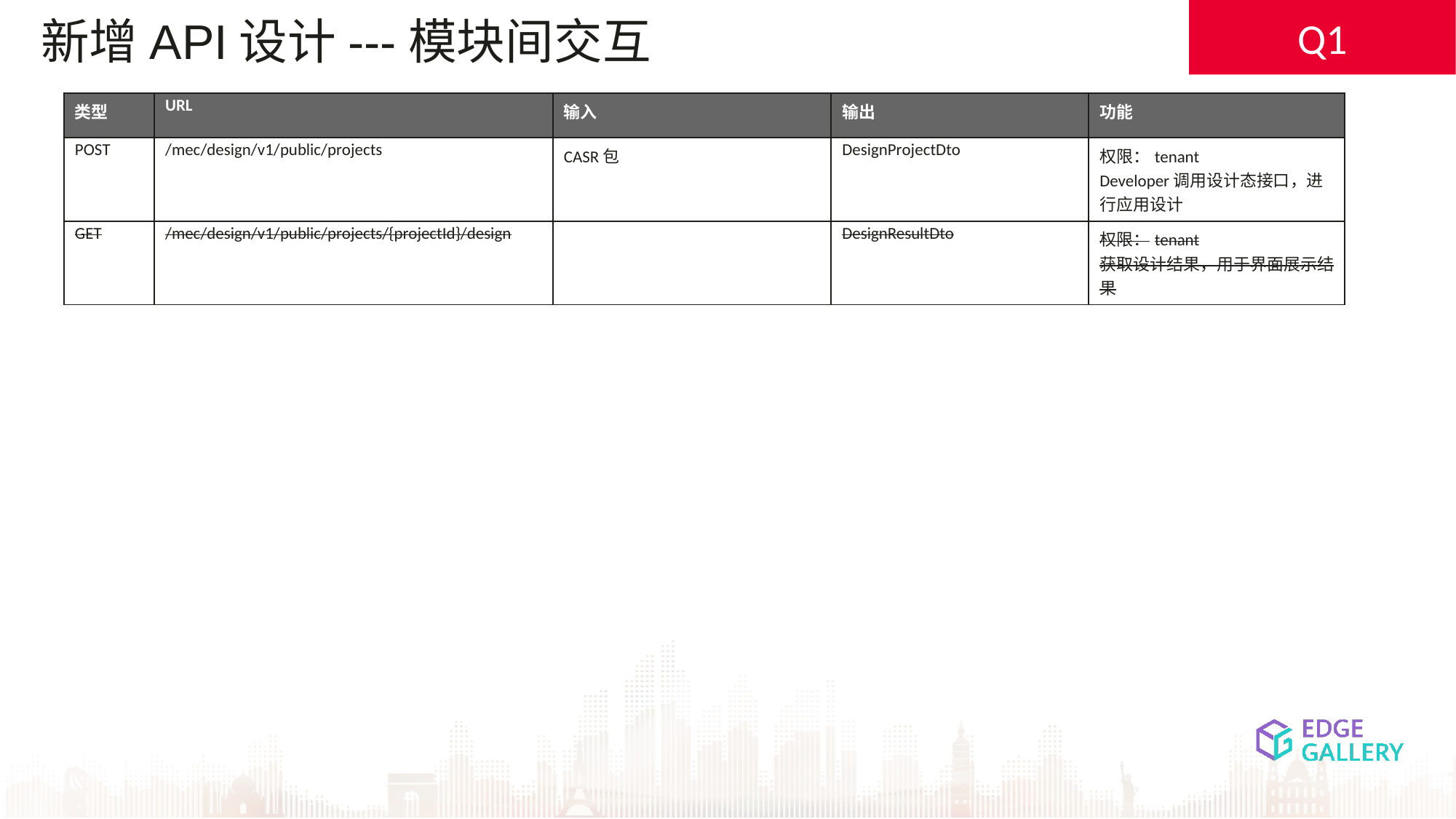

Q1
新增API设计---模块间交互
| 类型 | URL | 输入 | 输出 | 功能 |
| --- | --- | --- | --- | --- |
| POST | /mec/design/v1/public/projects | CASR包 | DesignProjectDto | 权限：tenant Developer调用设计态接口，进行应用设计 |
| GET | /mec/design/v1/public/projects/{projectId}/design |  | DesignResultDto | 权限：tenant 获取设计结果，用于界面展示结果 |